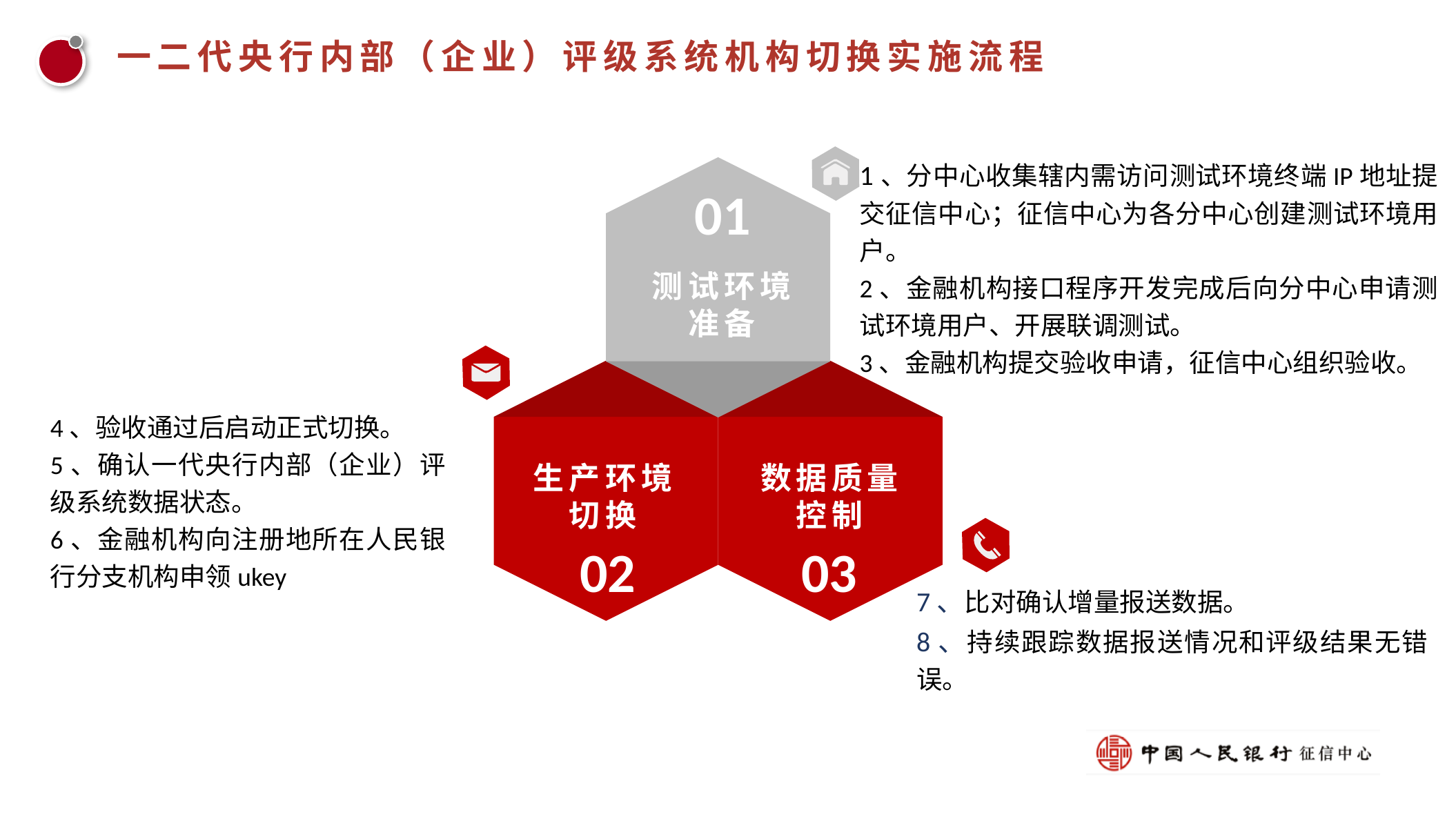

一二代央行内部（企业）评级系统机构切换实施流程

1、分中心收集辖内需访问测试环境终端IP地址提交征信中心；征信中心为各分中心创建测试环境用户。
2、金融机构接口程序开发完成后向分中心申请测试环境用户、开展联调测试。
3、金融机构提交验收申请，征信中心组织验收。

01
测试环境
准备

4、验收通过后启动正式切换。
5、确认一代央行内部（企业）评级系统数据状态。
6、金融机构向注册地所在人民银行分支机构申领ukey
生产环境
切换
02
数据质量
控制
03

7、比对确认增量报送数据。
8、持续跟踪数据报送情况和评级结果无错误。